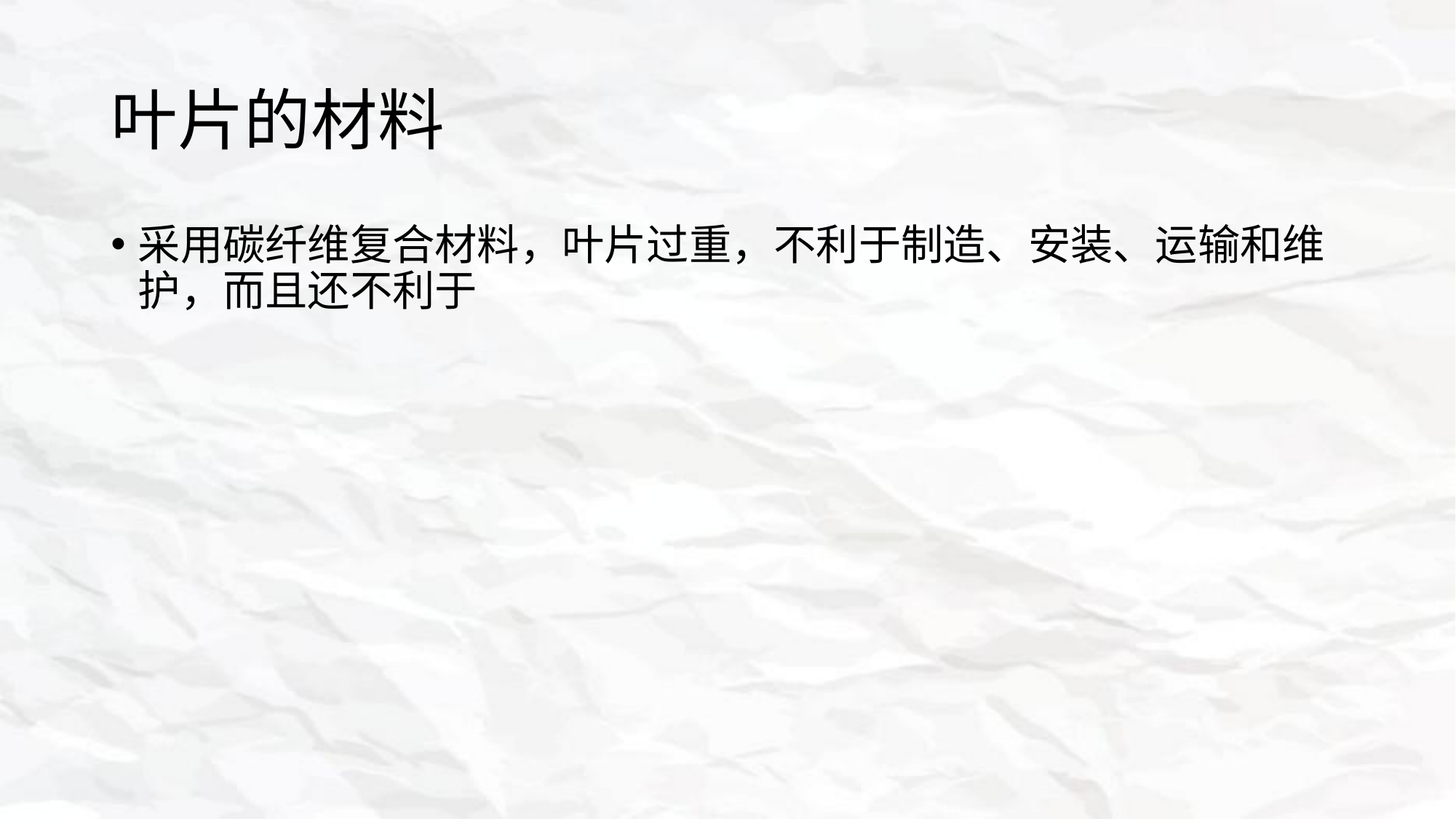

# 叶片的材料
采用碳纤维复合材料，叶片过重，不利于制造、安装、运输和维护，而且还不利于